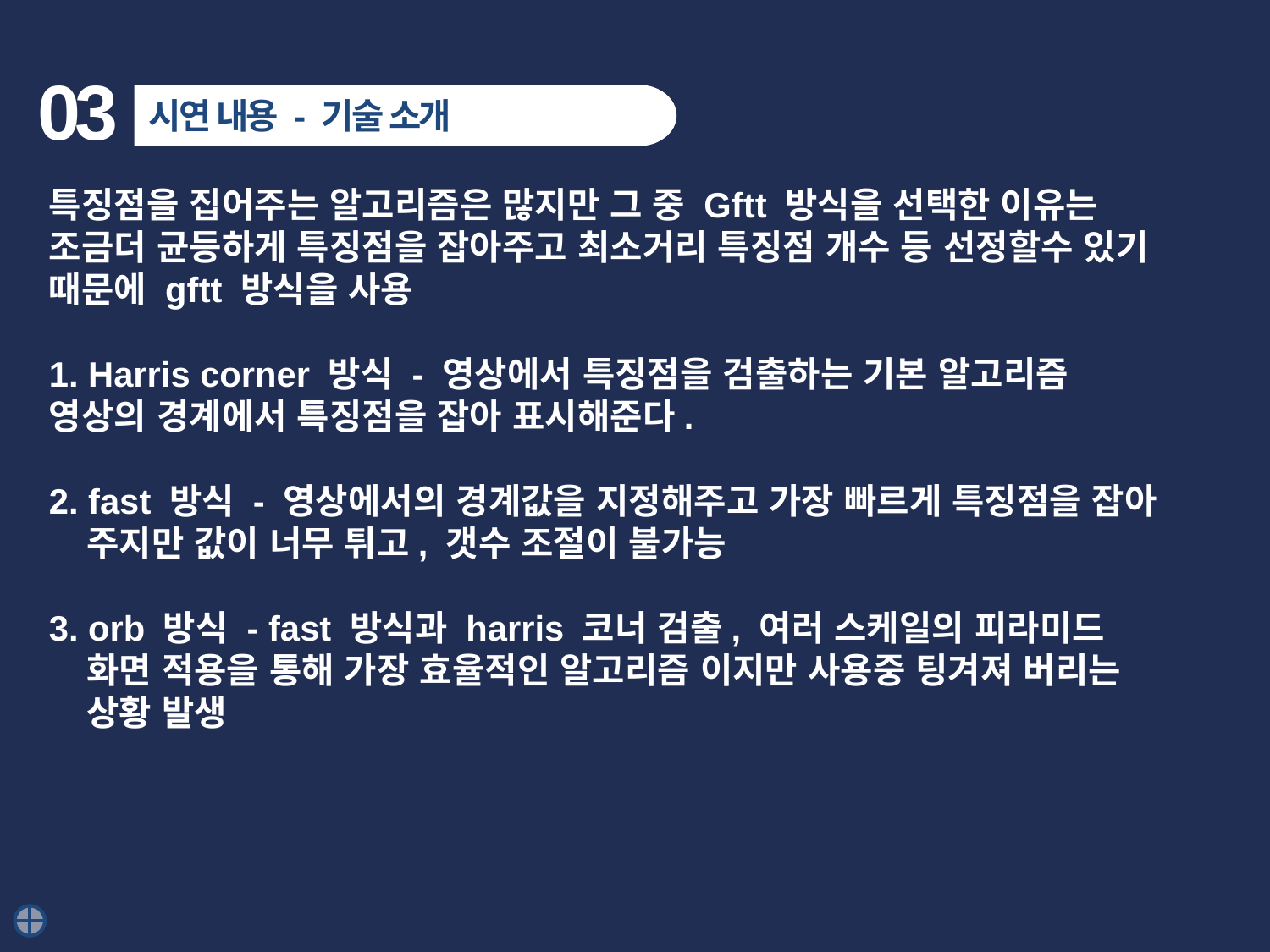

03

시연 내용 - 기술 소개
특징점을 집어주는 알고리즘은 많지만 그 중 Gftt 방식을 선택한 이유는 조금더 균등하게 특징점을 잡아주고 최소거리 특징점 개수 등 선정할수 있기 때문에 gftt 방식을 사용

1. Harris corner 방식 - 영상에서 특징점을 검출하는 기본 알고리즘
영상의 경계에서 특징점을 잡아 표시해준다.

2. fast 방식 - 영상에서의 경계값을 지정해주고 가장 빠르게 특징점을 잡아 주지만 값이 너무 튀고, 갯수 조절이 불가능

3. orb 방식 - fast 방식과 harris 코너 검출, 여러 스케일의 피라미드 화면 적용을 통해 가장 효율적인 알고리즘 이지만 사용중 팅겨져 버리는 상황 발생